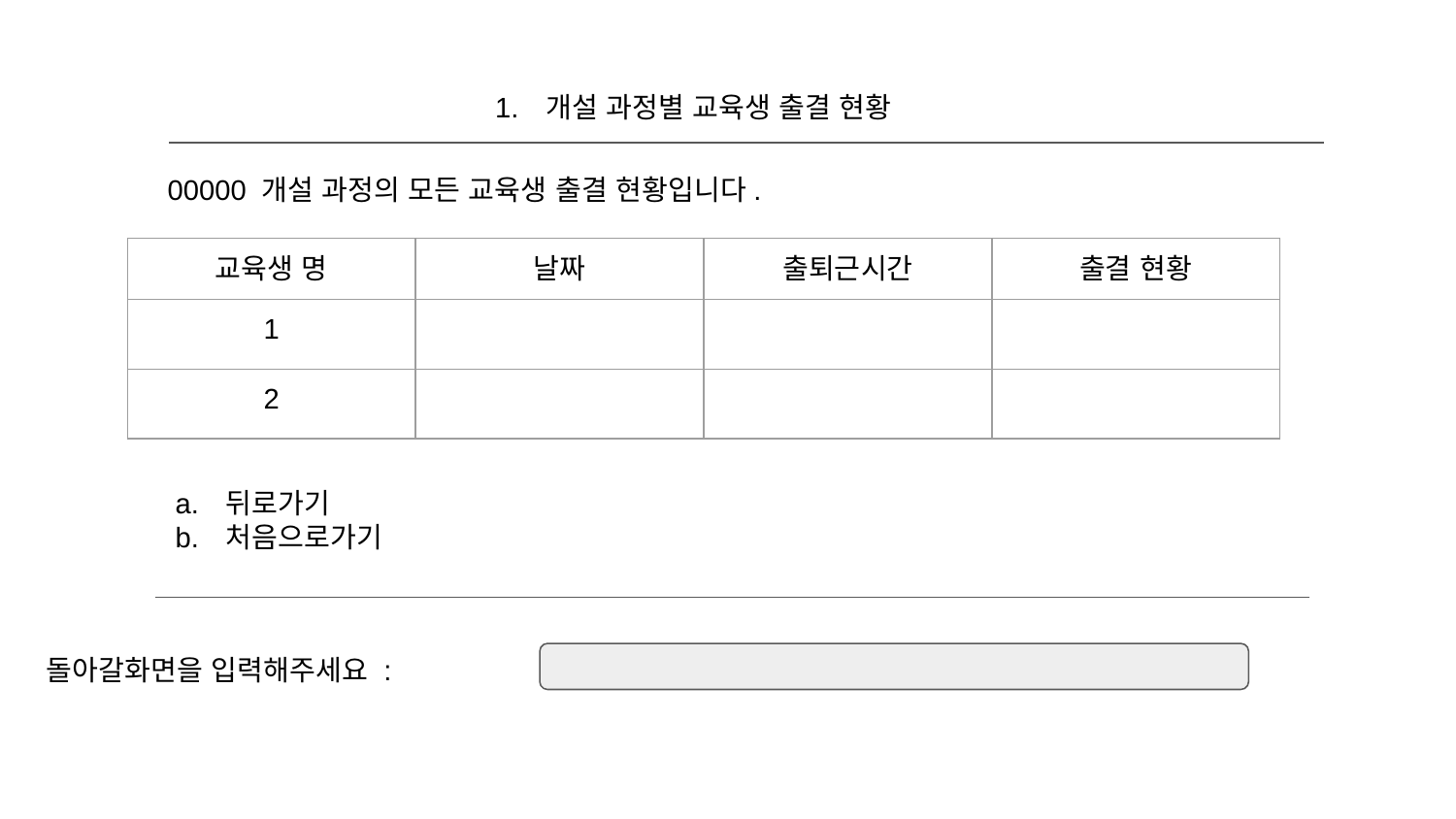

개설 과정별 교육생 출결 현황
00000 개설 과정의 모든 교육생 출결 현황입니다.
| 교육생 명 | 날짜 | 출퇴근시간 | 출결 현황 |
| --- | --- | --- | --- |
| 1 |  |  |  |
| 2 |  |  |  |
뒤로가기
처음으로가기
돌아갈화면을 입력해주세요 :